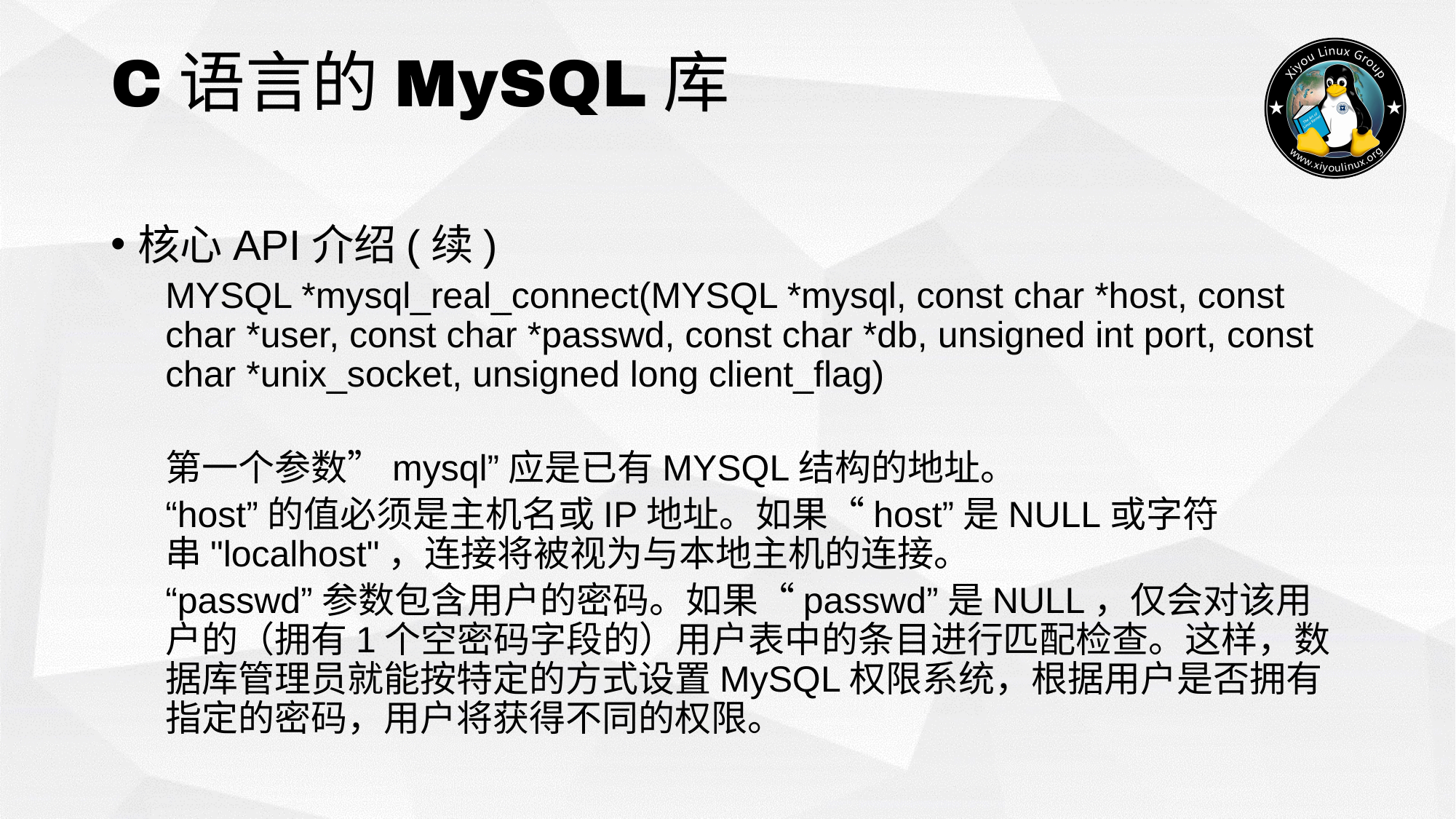

# C语言的MySQL库
核心API介绍(续)
MYSQL *mysql_real_connect(MYSQL *mysql, const char *host, const char *user, const char *passwd, const char *db, unsigned int port, const char *unix_socket, unsigned long client_flag)

第一个参数”mysql”应是已有MYSQL结构的地址。
“host”的值必须是主机名或IP地址。如果“host”是NULL或字符串"localhost"，连接将被视为与本地主机的连接。
“passwd”参数包含用户的密码。如果“passwd”是NULL，仅会对该用户的（拥有1个空密码字段的）用户表中的条目进行匹配检查。这样，数据库管理员就能按特定的方式设置MySQL权限系统，根据用户是否拥有指定的密码，用户将获得不同的权限。